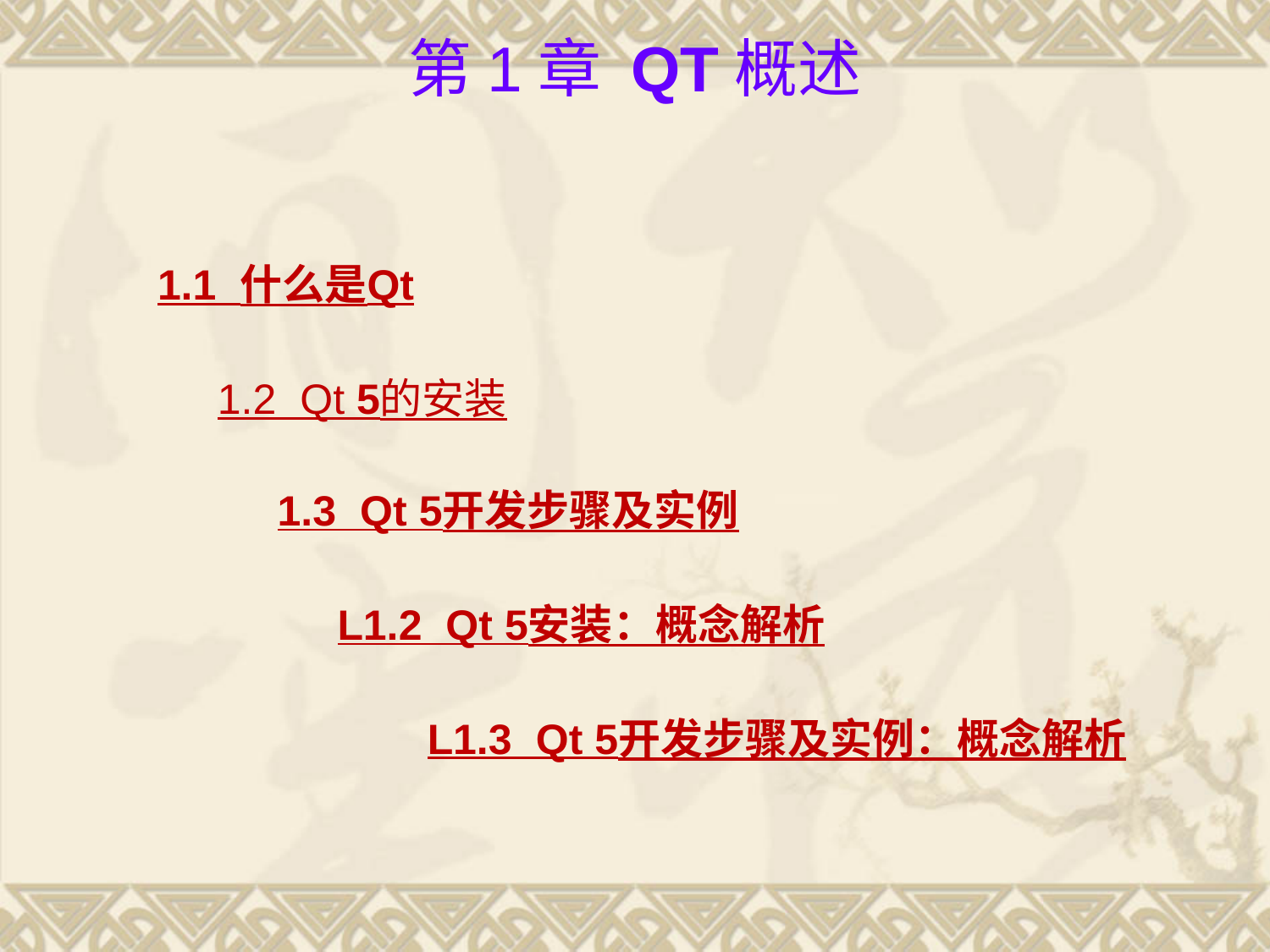

# 第1章 Qt概述
1.1  什么是Qt
1.2  Qt 5的安装
1.3  Qt 5开发步骤及实例
L1.2  Qt 5安装：概念解析
L1.3  Qt 5开发步骤及实例：概念解析